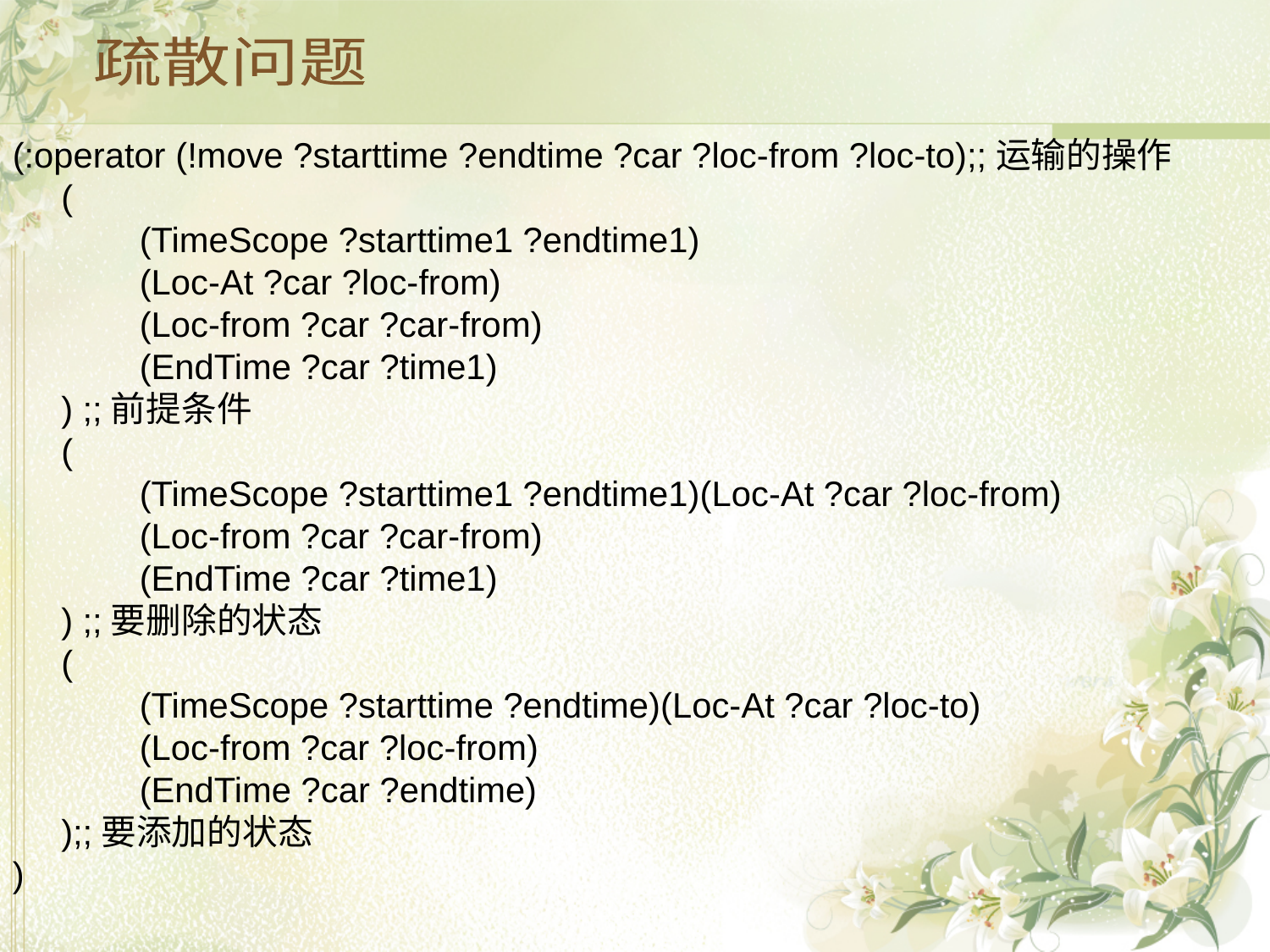

疏散问题
(:operator (!move ?starttime ?endtime ?car ?loc-from ?loc-to);;运输的操作
     (
     	(TimeScope ?starttime1 ?endtime1)
     	(Loc-At ?car ?loc-from)
     	(Loc-from ?car ?car-from)
     	(EndTime ?car ?time1)
     ) ;;前提条件
     (
     	(TimeScope ?starttime1 ?endtime1)(Loc-At ?car ?loc-from)
      	(Loc-from ?car ?car-from)
      	(EndTime ?car ?time1)
     ) ;;要删除的状态
     (
     	(TimeScope ?starttime ?endtime)(Loc-At ?car ?loc-to)
      	(Loc-from ?car ?loc-from)
      	(EndTime ?car ?endtime)
     );;要添加的状态
)